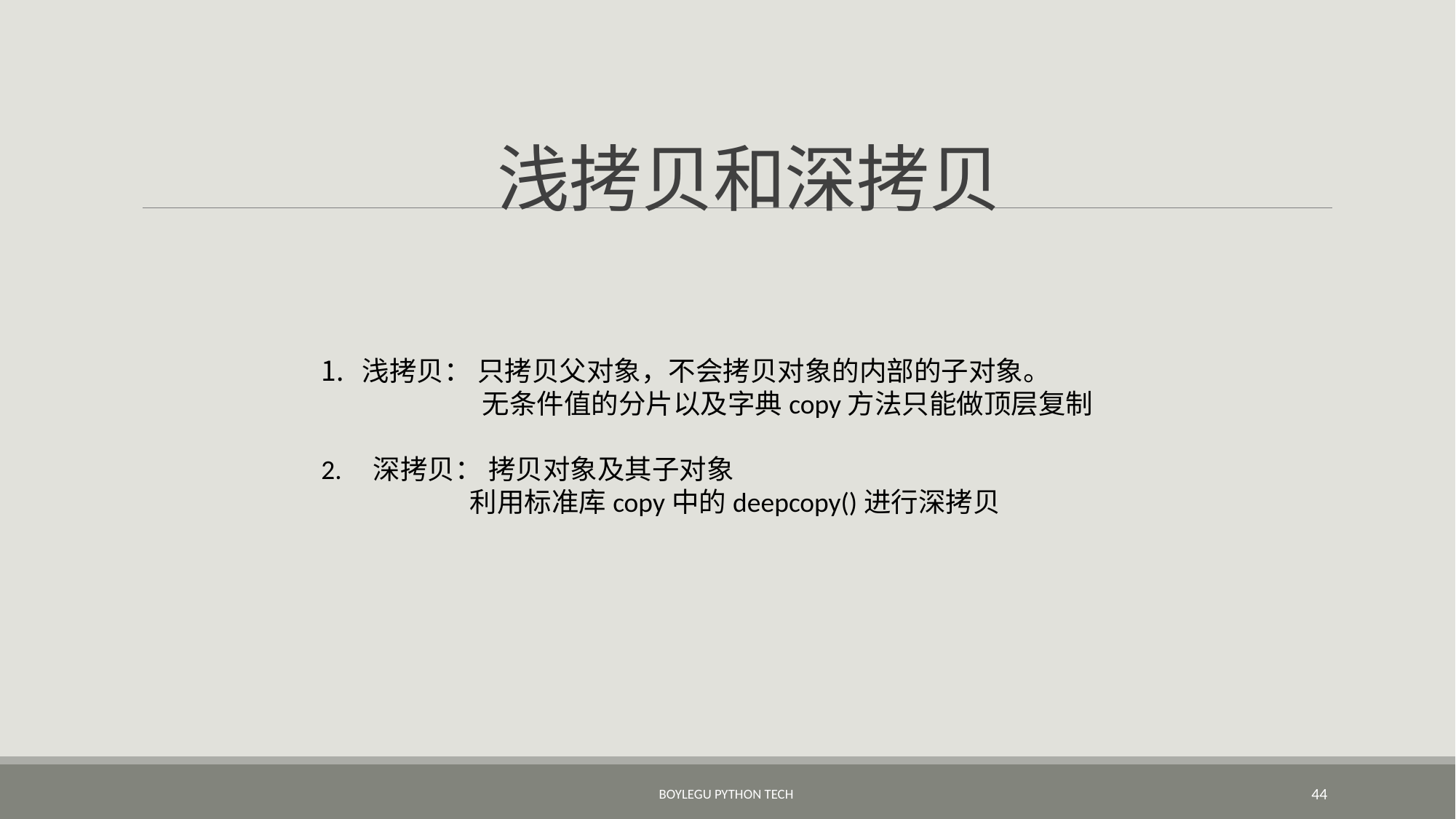

浅拷贝和深拷贝
浅拷贝： 只拷贝父对象，不会拷贝对象的内部的子对象。
                         无条件值的分片以及字典copy方法只能做顶层复制
2.    深拷贝： 拷贝对象及其子对象
                       利用标准库copy中的deepcopy()进行深拷贝
BoyleGu Python Tech
44